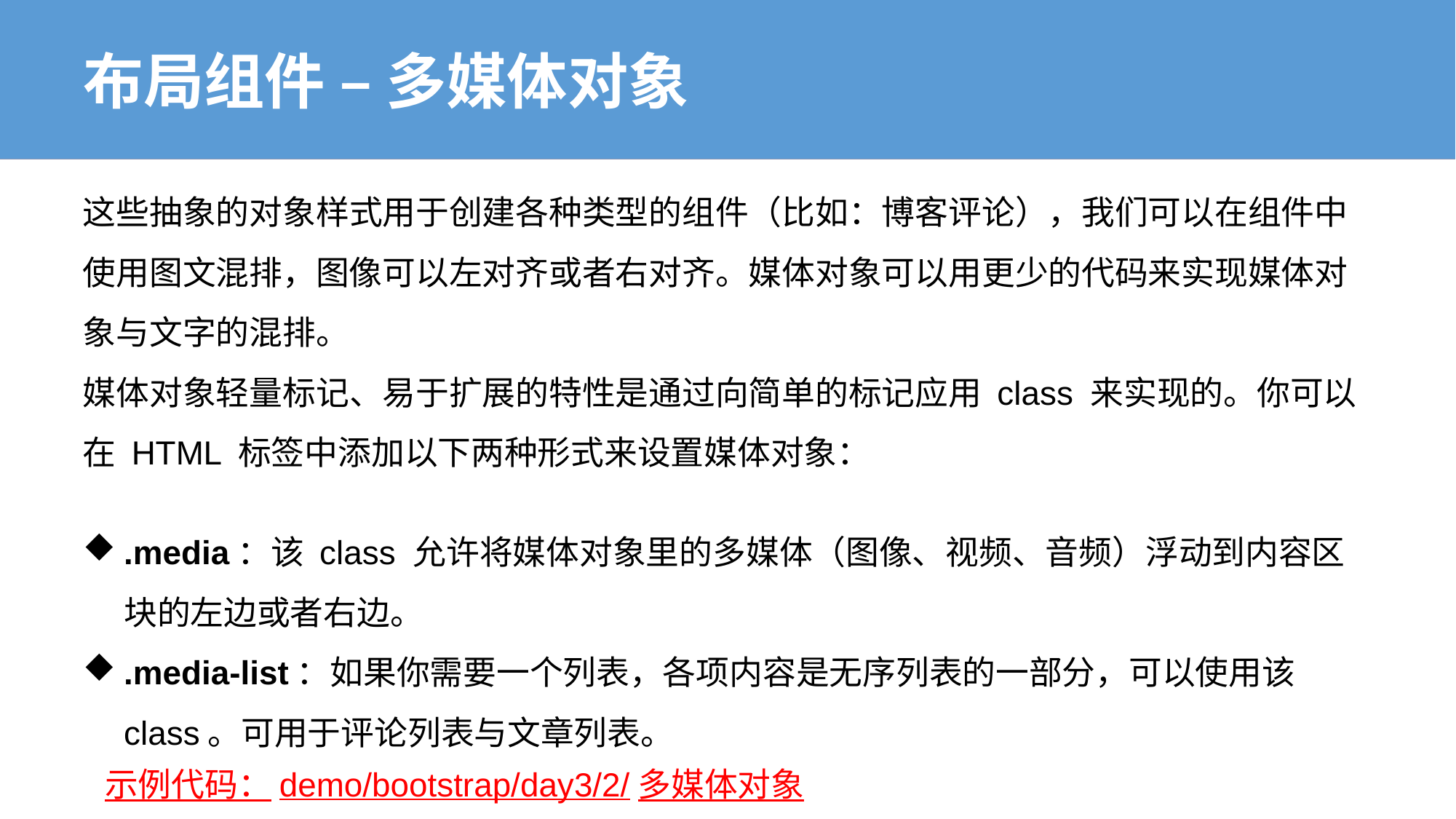

# 布局组件 – 多媒体对象
这些抽象的对象样式用于创建各种类型的组件（比如：博客评论），我们可以在组件中使用图文混排，图像可以左对齐或者右对齐。媒体对象可以用更少的代码来实现媒体对象与文字的混排。
媒体对象轻量标记、易于扩展的特性是通过向简单的标记应用 class 来实现的。你可以在 HTML 标签中添加以下两种形式来设置媒体对象：

.media：该 class 允许将媒体对象里的多媒体（图像、视频、音频）浮动到内容区块的左边或者右边。
.media-list：如果你需要一个列表，各项内容是无序列表的一部分，可以使用该 class。可用于评论列表与文章列表。
示例代码：demo/bootstrap/day3/2/多媒体对象